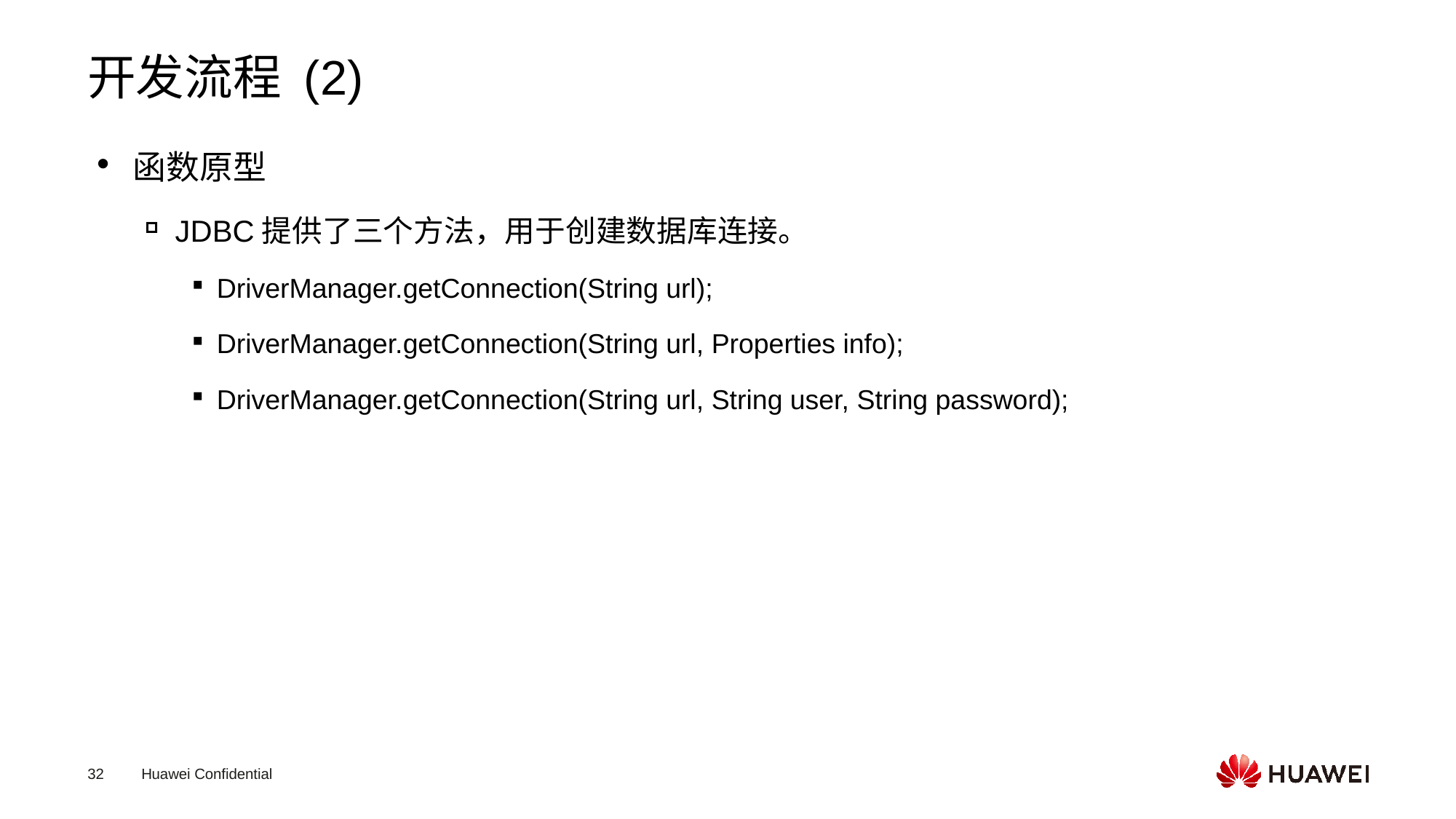

# 开发流程 (2)
函数原型
JDBC提供了三个方法，用于创建数据库连接。
DriverManager.getConnection(String url);
DriverManager.getConnection(String url, Properties info);
DriverManager.getConnection(String url, String user, String password);